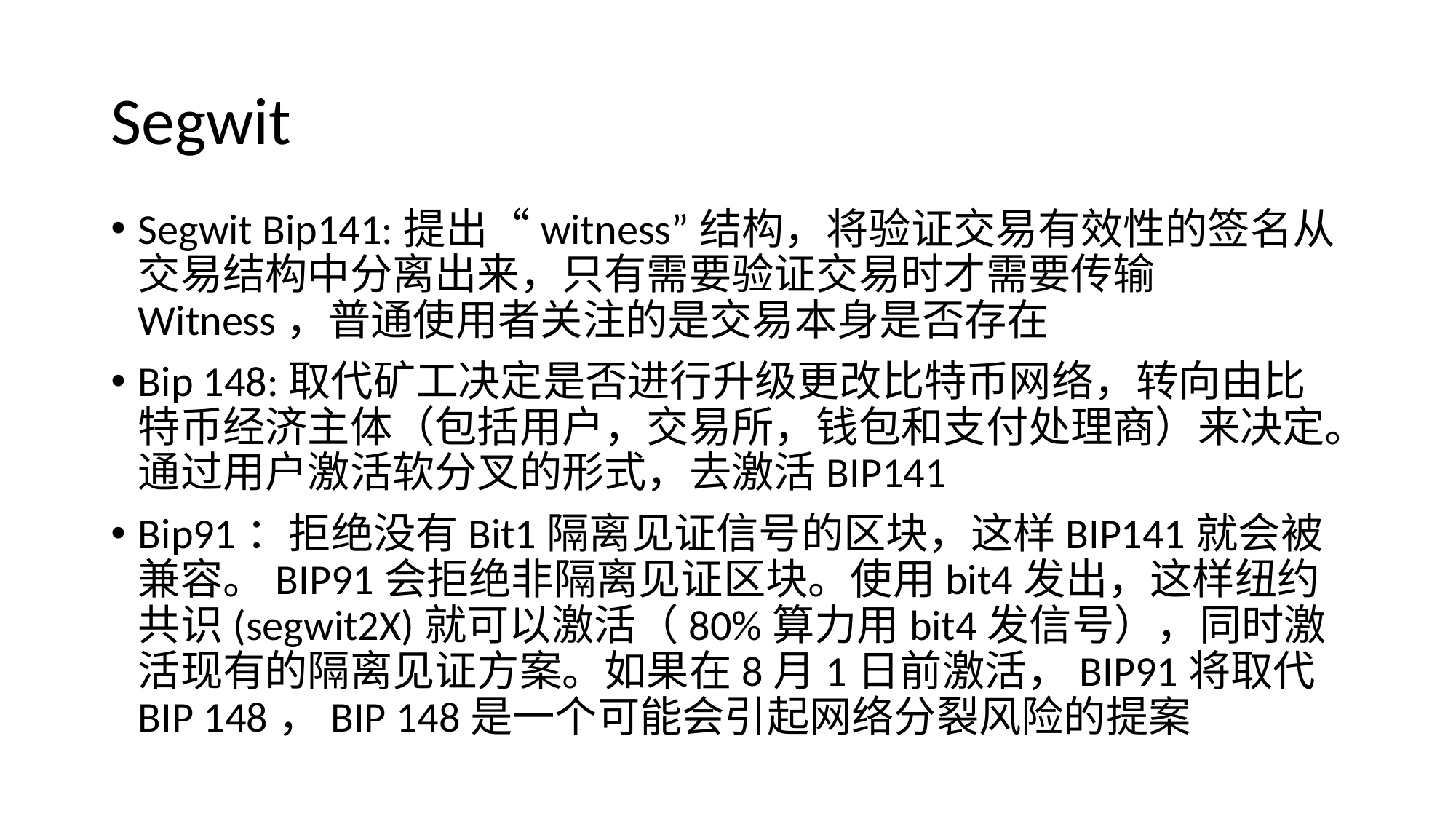

# Segwit
Segwit Bip141:提出“witness”结构，将验证交易有效性的签名从交易结构中分离出来，只有需要验证交易时才需要传输Witness，普通使用者关注的是交易本身是否存在
Bip 148:取代矿工决定是否进行升级更改比特币网络，转向由比特币经济主体（包括用户，交易所，钱包和支付处理商）来决定。通过用户激活软分叉的形式，去激活BIP141
Bip91：拒绝没有Bit1隔离见证信号的区块，这样BIP141就会被兼容。BIP91会拒绝非隔离见证区块。使用bit4发出，这样纽约共识(segwit2X)就可以激活（80%算力用bit4发信号），同时激活现有的隔离见证方案。如果在8月1日前激活，BIP91将取代BIP 148，BIP 148是一个可能会引起网络分裂风险的提案